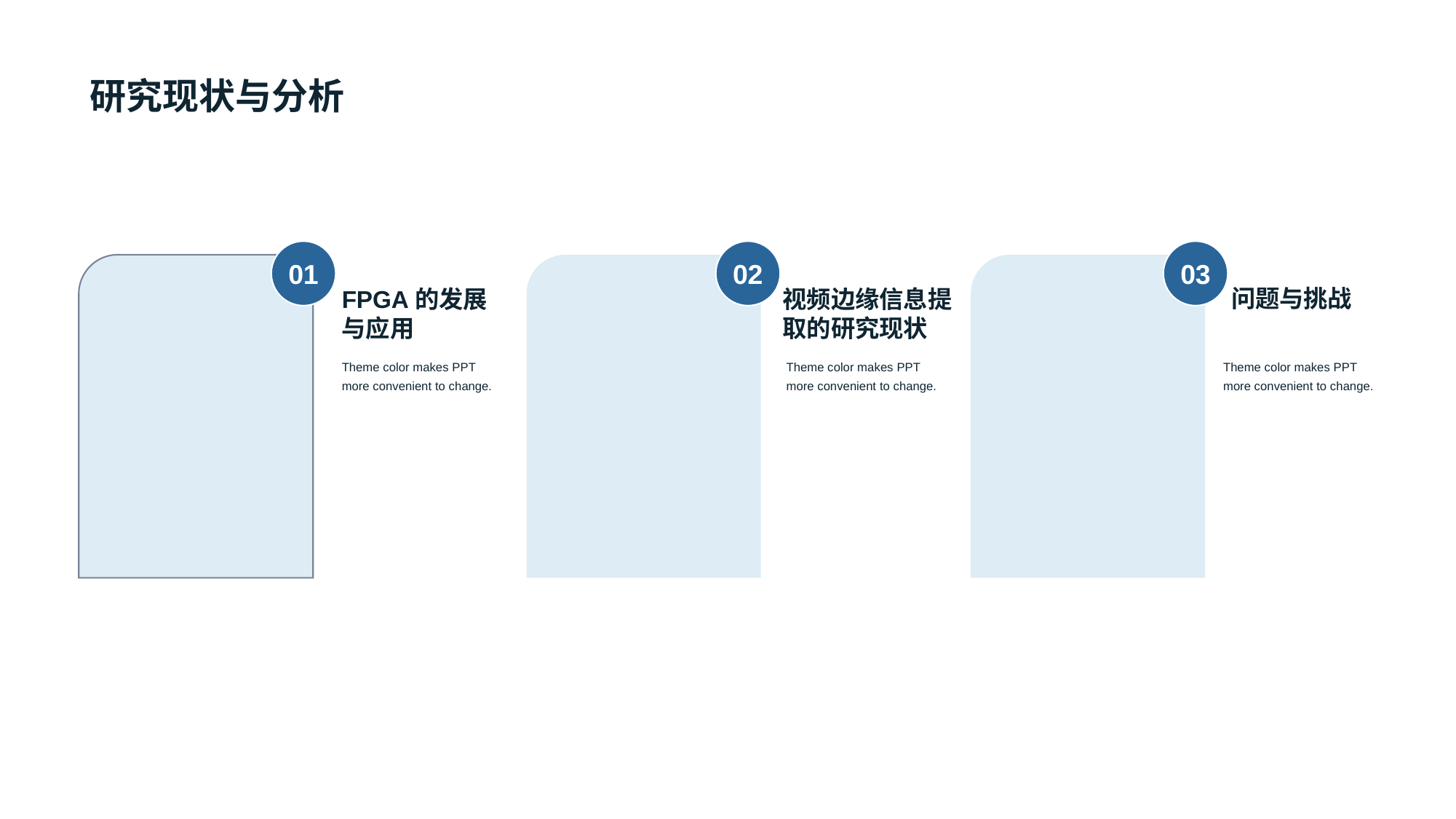

# 研究现状与分析
01
02
03

视频边缘信息提取的研究现状
问题与挑战
FPGA的发展与应用
Theme color makes PPT more convenient to change.
Theme color makes PPT more convenient to change.
Theme color makes PPT more convenient to change.